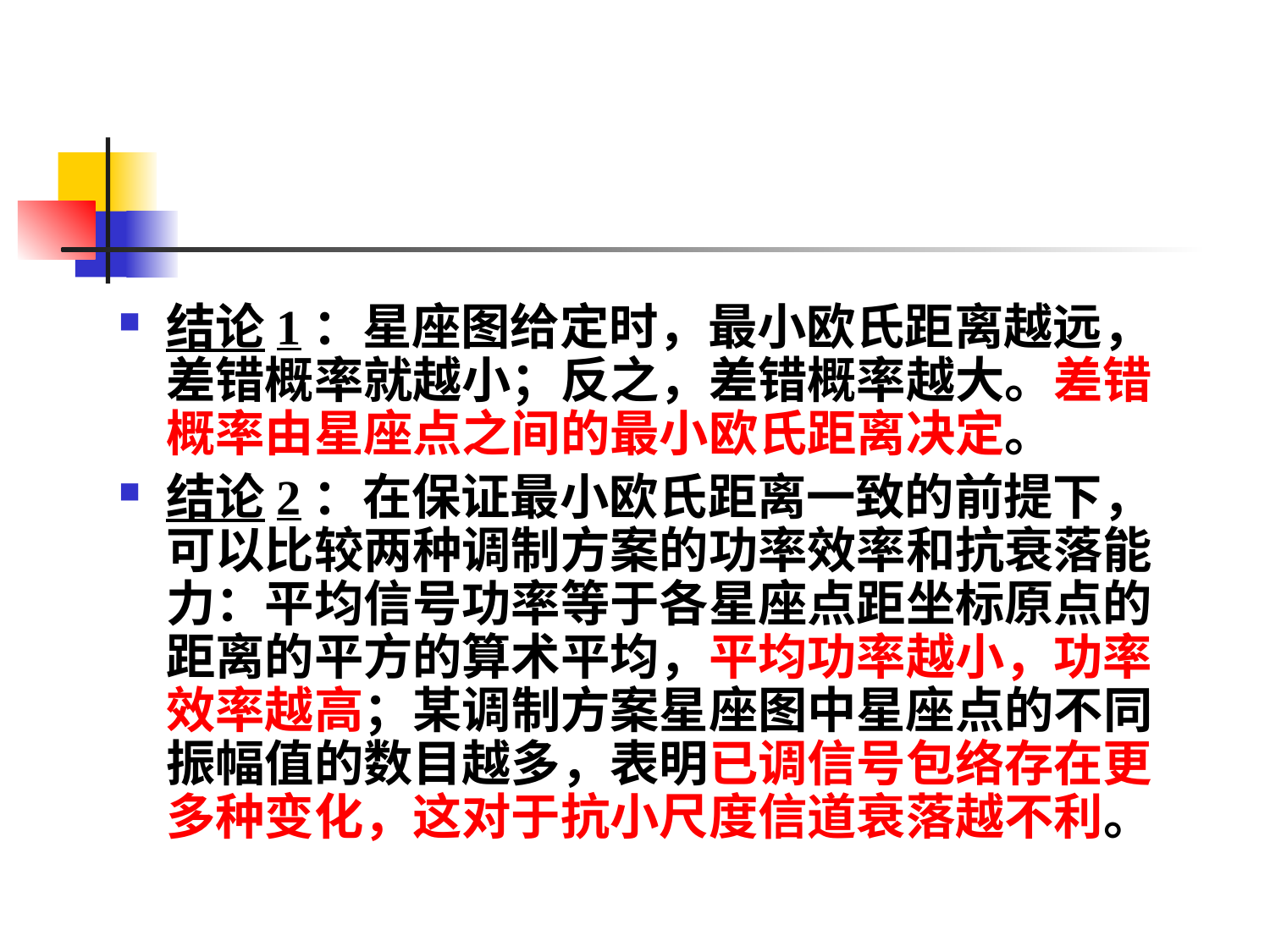

#
结论1：星座图给定时，最小欧氏距离越远，差错概率就越小；反之，差错概率越大。差错概率由星座点之间的最小欧氏距离决定。
结论2：在保证最小欧氏距离一致的前提下，可以比较两种调制方案的功率效率和抗衰落能力：平均信号功率等于各星座点距坐标原点的距离的平方的算术平均，平均功率越小，功率效率越高；某调制方案星座图中星座点的不同振幅值的数目越多，表明已调信号包络存在更多种变化，这对于抗小尺度信道衰落越不利。